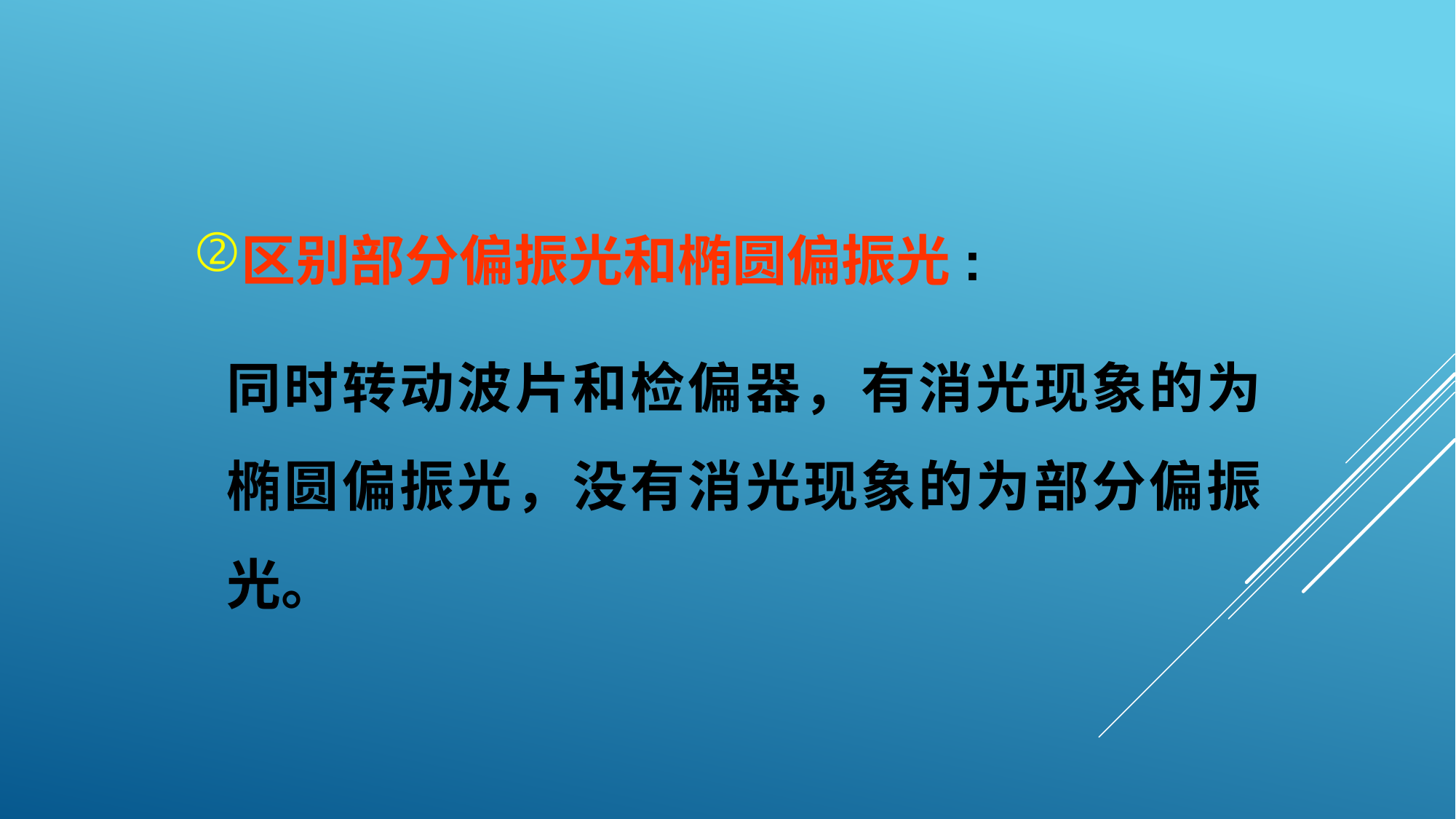

区别部分偏振光和椭圆偏振光:
同时转动波片和检偏器，有消光现象的为椭圆偏振光，没有消光现象的为部分偏振光。